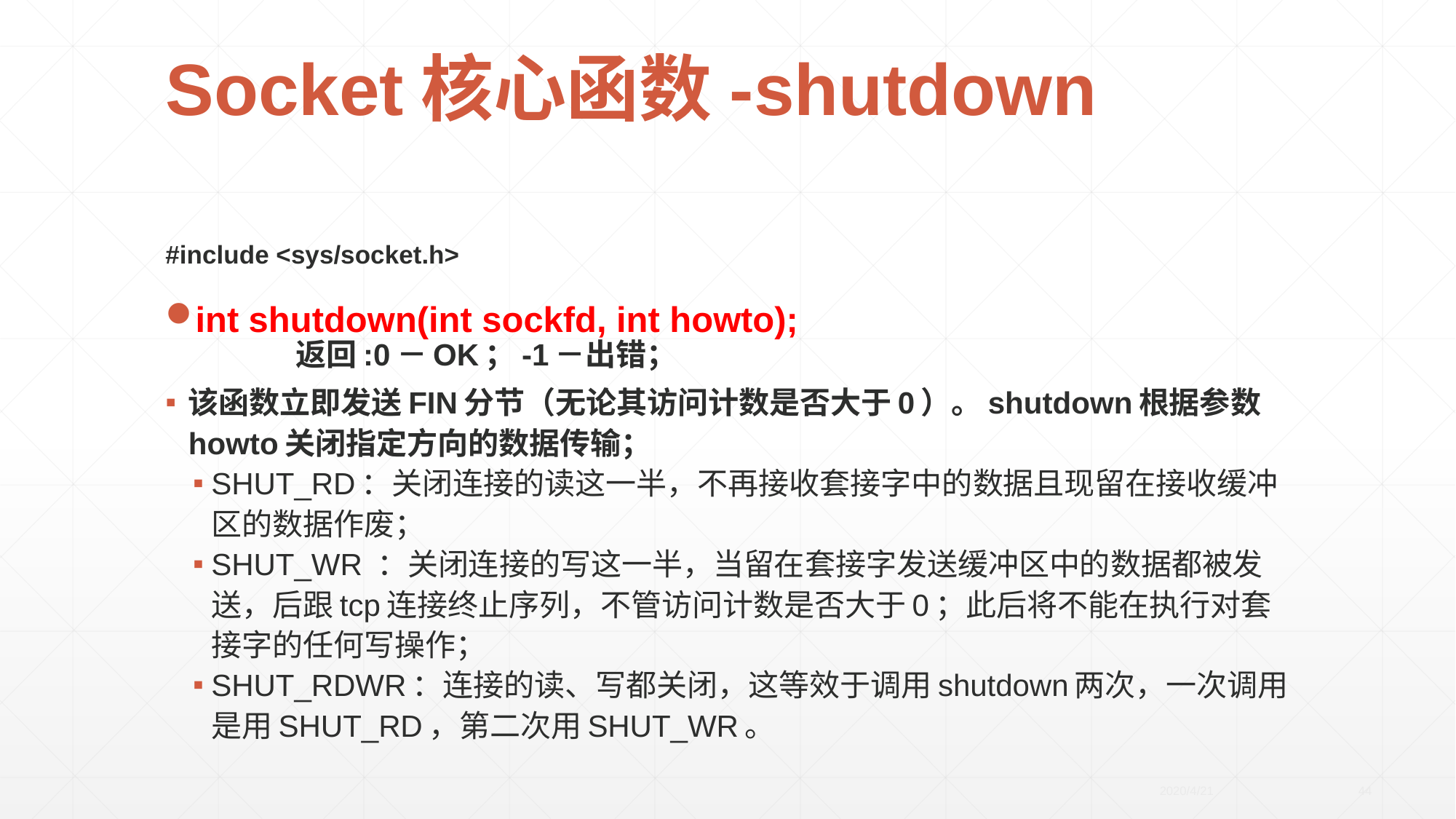

# Socket核心函数-shutdown
#include <sys/socket.h>
int shutdown(int sockfd, int howto);
                  返回:0－OK；-1－出错；
该函数立即发送FIN分节（无论其访问计数是否大于0）。shutdown根据参数howto关闭指定方向的数据传输；
SHUT_RD：关闭连接的读这一半，不再接收套接字中的数据且现留在接收缓冲区的数据作废；
SHUT_WR ：关闭连接的写这一半，当留在套接字发送缓冲区中的数据都被发送，后跟tcp连接终止序列，不管访问计数是否大于0；此后将不能在执行对套接字的任何写操作；
SHUT_RDWR：连接的读、写都关闭，这等效于调用shutdown两次，一次调用是用SHUT_RD，第二次用SHUT_WR。
2020/4/21
44